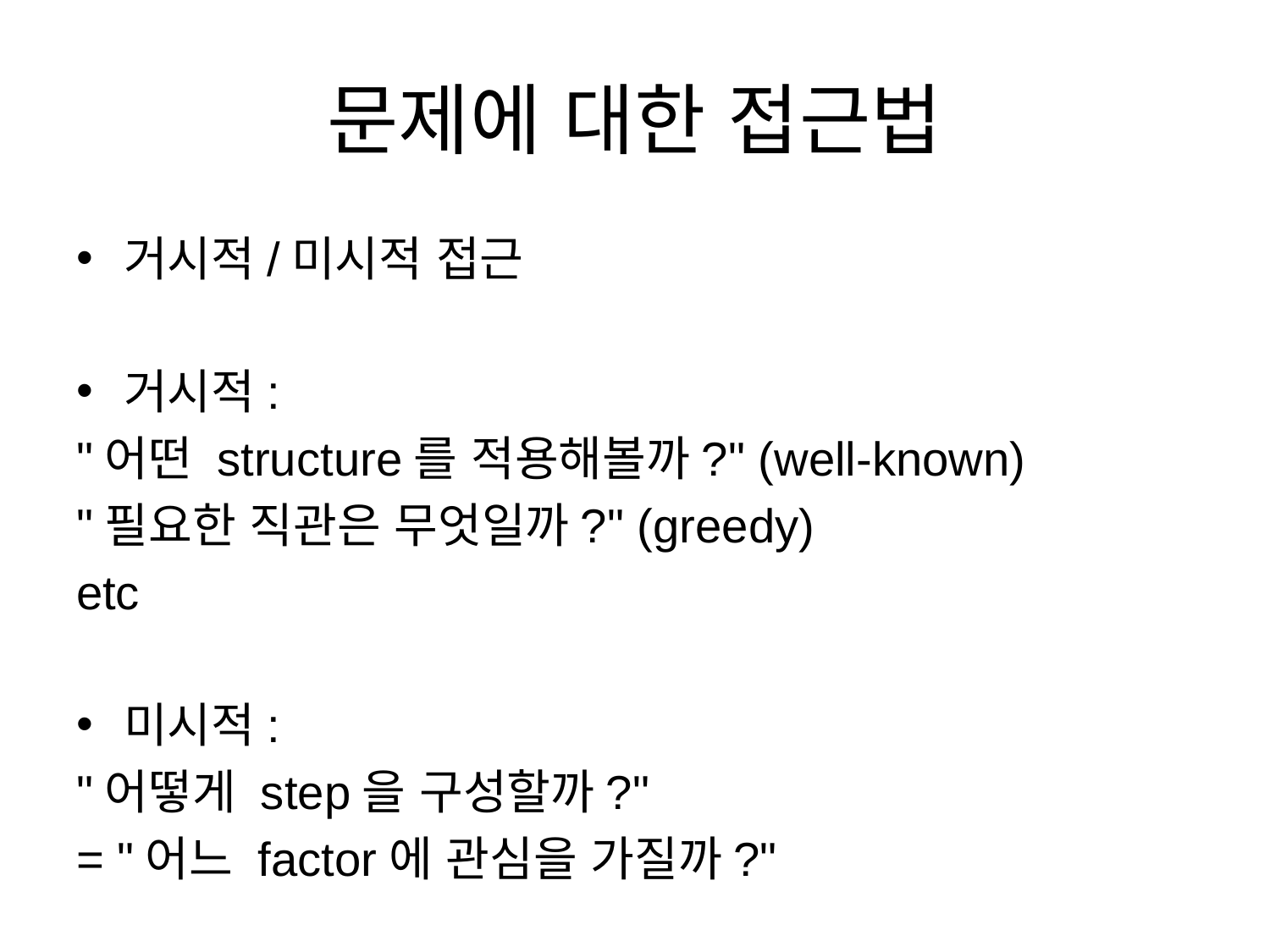

# 문제에 대한 접근법
거시적/미시적 접근

거시적:
"어떤 structure를 적용해볼까?" (well-known)
"필요한 직관은 무엇일까?" (greedy)
etc

미시적:
"어떻게 step을 구성할까?"
= "어느 factor에 관심을 가질까?"